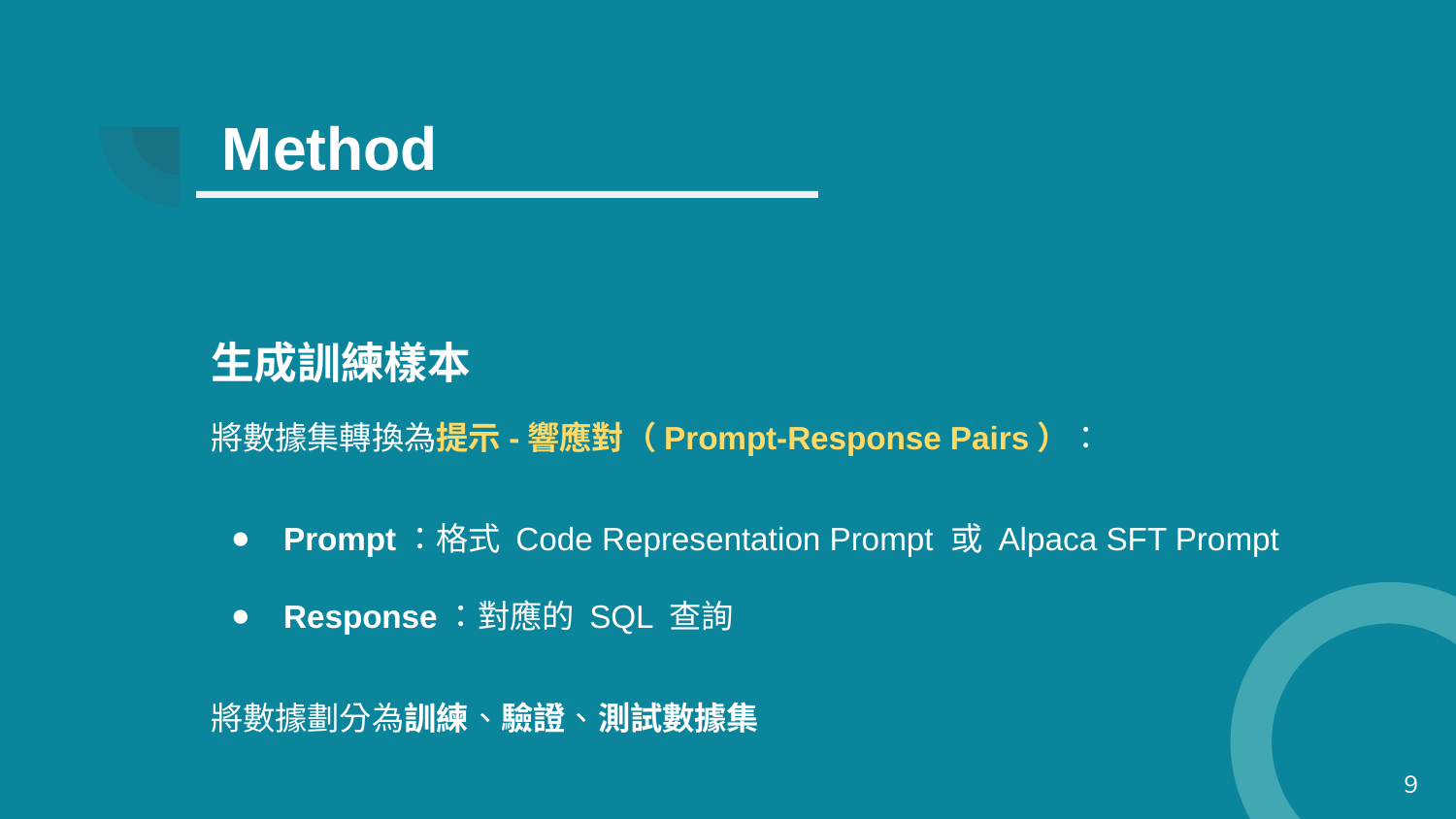

# Method

生成訓練樣本
將數據集轉換為提示-響應對（Prompt-Response Pairs）：
Prompt：格式 Code Representation Prompt 或 Alpaca SFT Prompt
Response：對應的 SQL 查詢
將數據劃分為訓練、驗證、測試數據集

9